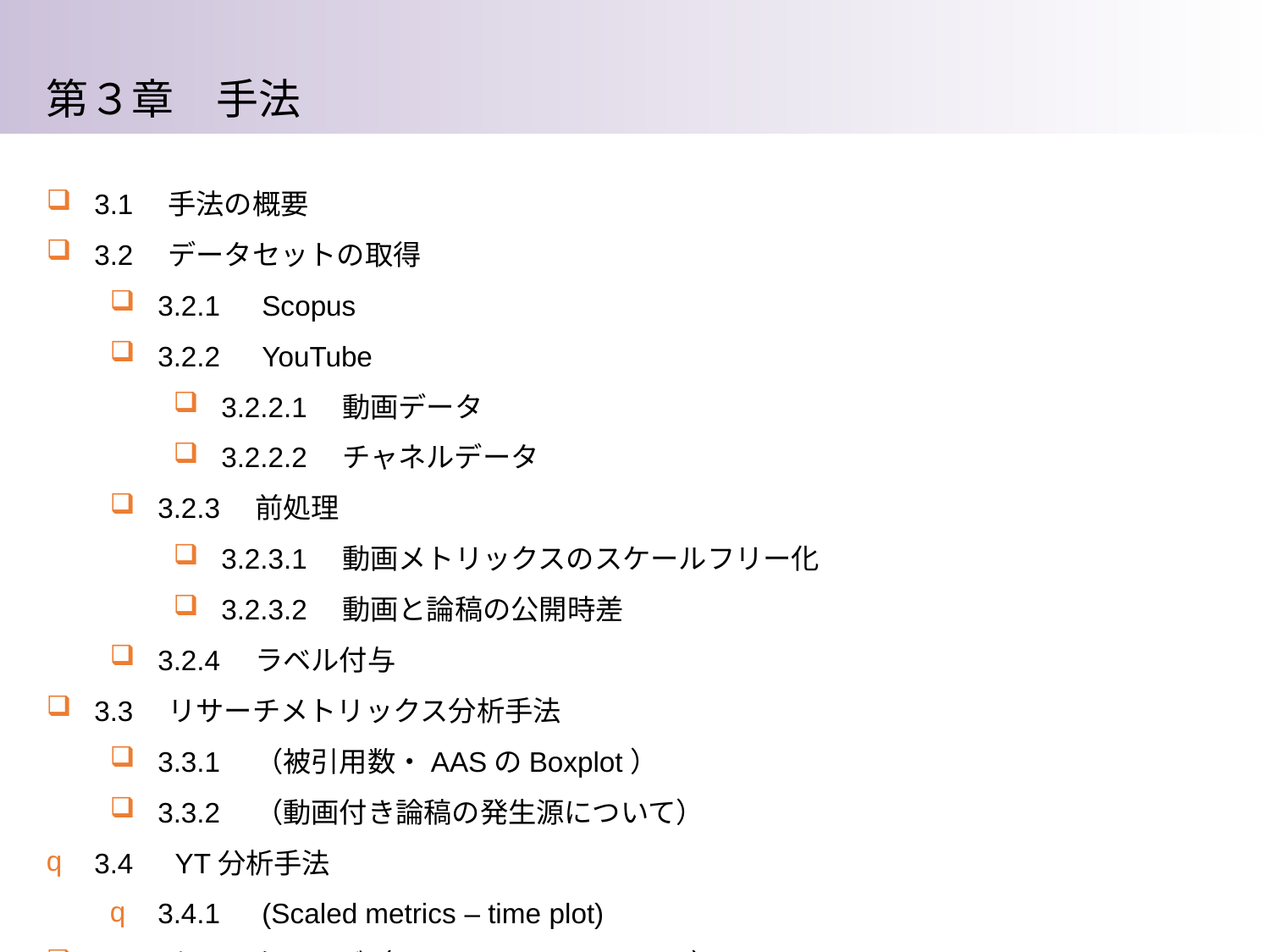

第３章　手法
3.1　手法の概要
3.2　データセットの取得
3.2.1　Scopus
3.2.2　YouTube
3.2.2.1　動画データ
3.2.2.2　チャネルデータ
3.2.3　前処理
3.2.3.1　動画メトリックスのスケールフリー化
3.2.3.2　動画と論稿の公開時差
3.2.4　ラベル付与
3.3　リサーチメトリックス分析手法
3.3.1　（被引用数・AASのBoxplot）
3.3.2　（動画付き論稿の発生源について）
3.4　YT分析手法
3.4.1　(Scaled metrics – time plot)
3.5　クラスタリング（Sentence transformers）